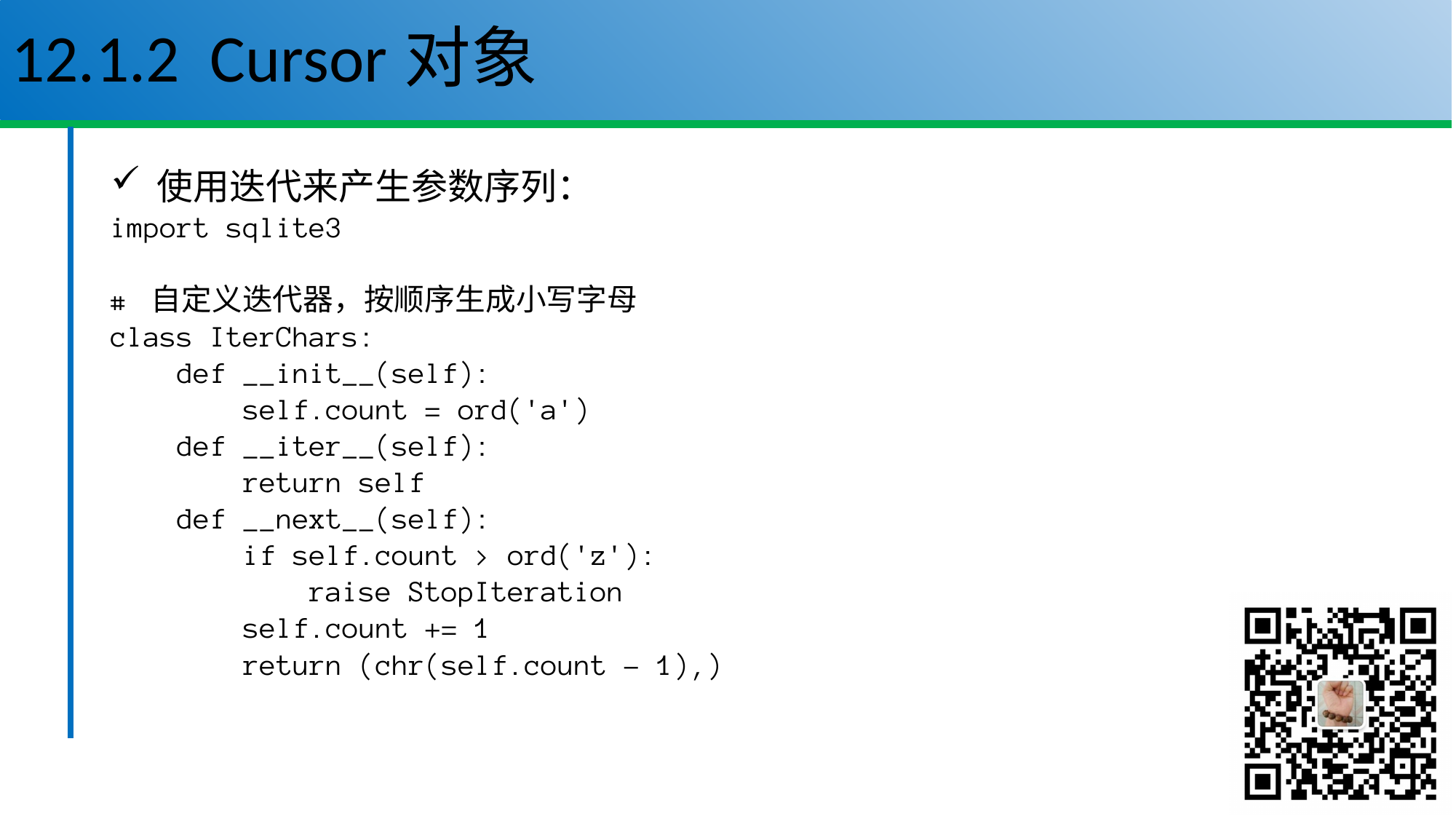

# 12.1.2  Cursor对象
使用迭代来产生参数序列：
import sqlite3

# 自定义迭代器，按顺序生成小写字母
class IterChars:
    def __init__(self):
        self.count = ord('a')
    def __iter__(self):
        return self
    def __next__(self):
        if self.count > ord('z'):
            raise StopIteration
        self.count += 1
        return (chr(self.count - 1),)
12